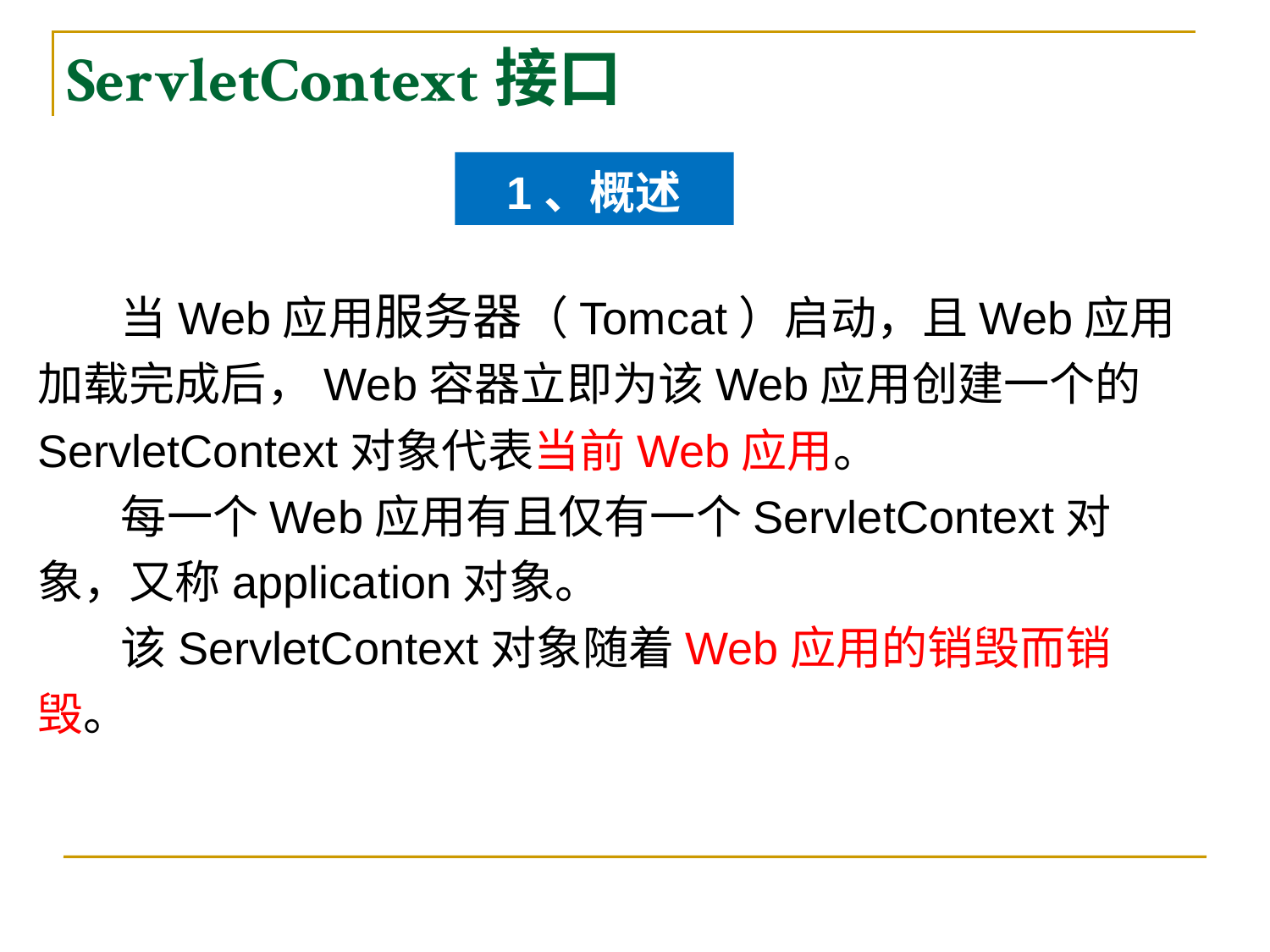

# ServletContext接口

       当Web应用服务器（Tomcat）启动，且Web应用加载完成后，Web容器立即为该Web应用创建一个的ServletContext对象代表当前Web应用。
       每一个Web应用有且仅有一个ServletContext对象，又称application对象。
       该ServletContext对象随着Web应用的销毁而销毁。
1、概述